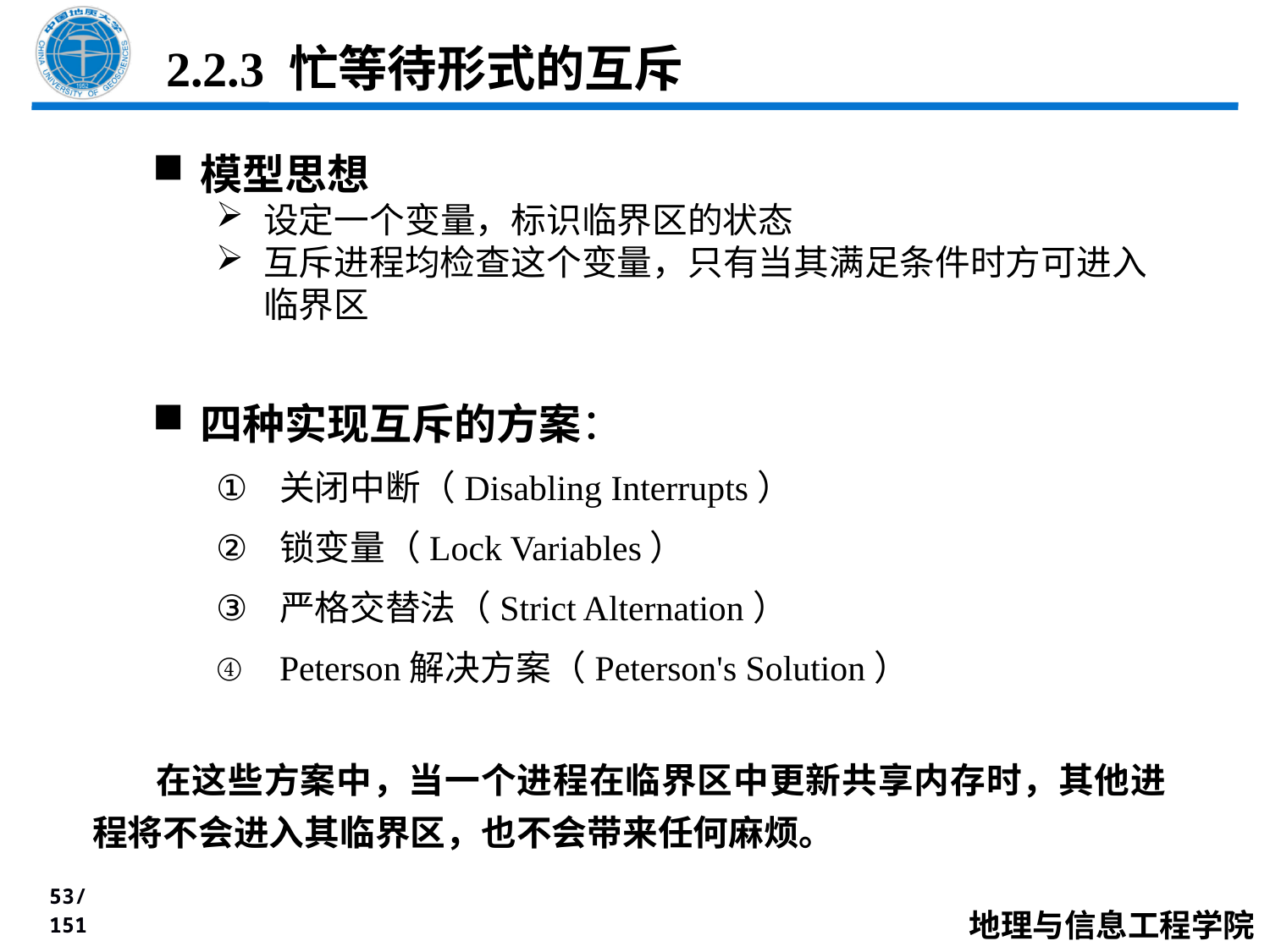

2.2.3 忙等待形式的互斥
模型思想
设定一个变量，标识临界区的状态
互斥进程均检查这个变量，只有当其满足条件时方可进入临界区

四种实现互斥的方案：
关闭中断（Disabling Interrupts）
锁变量（Lock Variables）
严格交替法（Strict Alternation）
Peterson解决方案（Peterson's Solution）
在这些方案中，当一个进程在临界区中更新共享内存时，其他进程将不会进入其临界区，也不会带来任何麻烦。